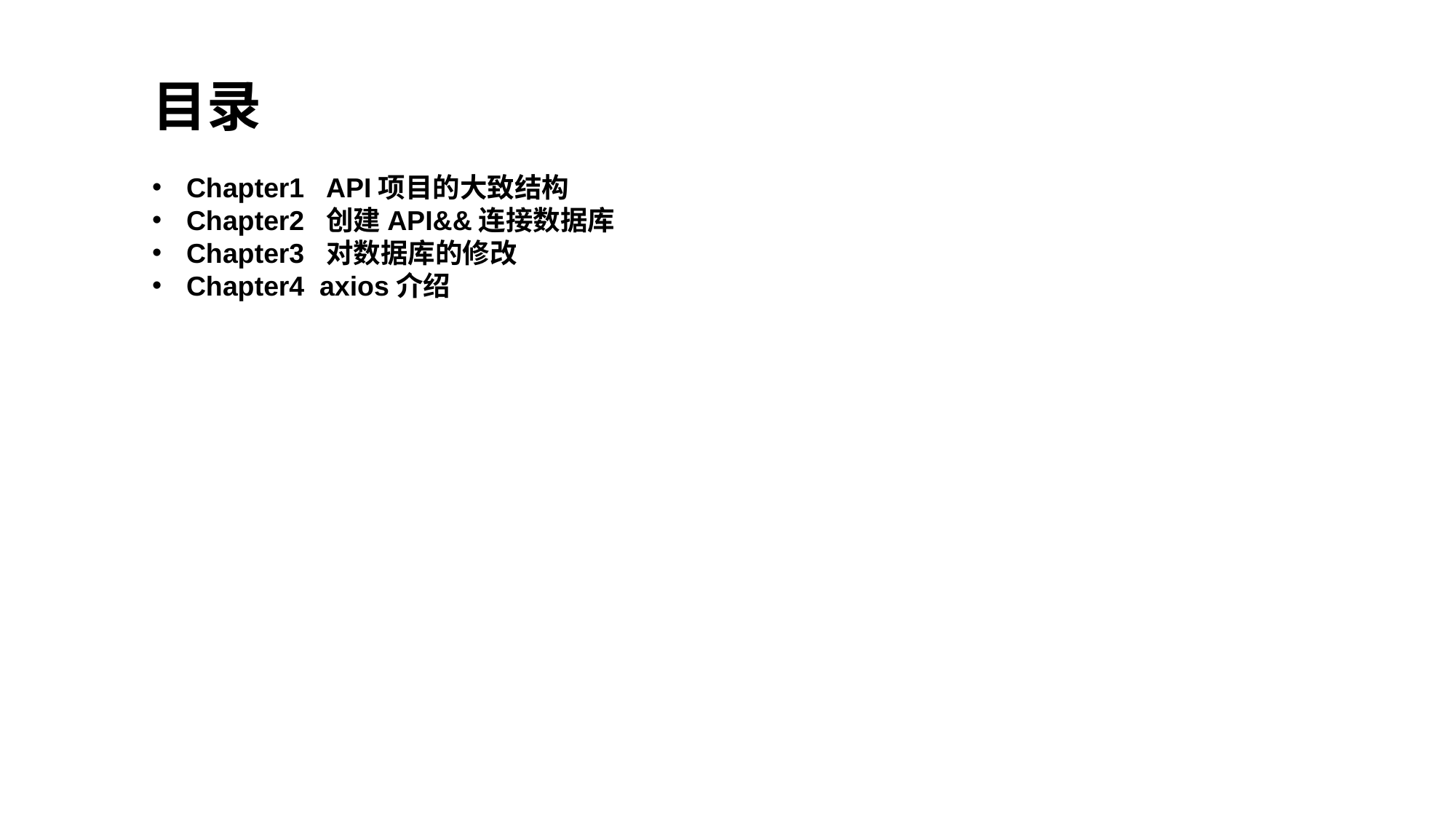

目录

Chapter1   API项目的大致结构
Chapter2  创建API&&连接数据库
Chapter3  对数据库的修改
Chapter4  axios介绍